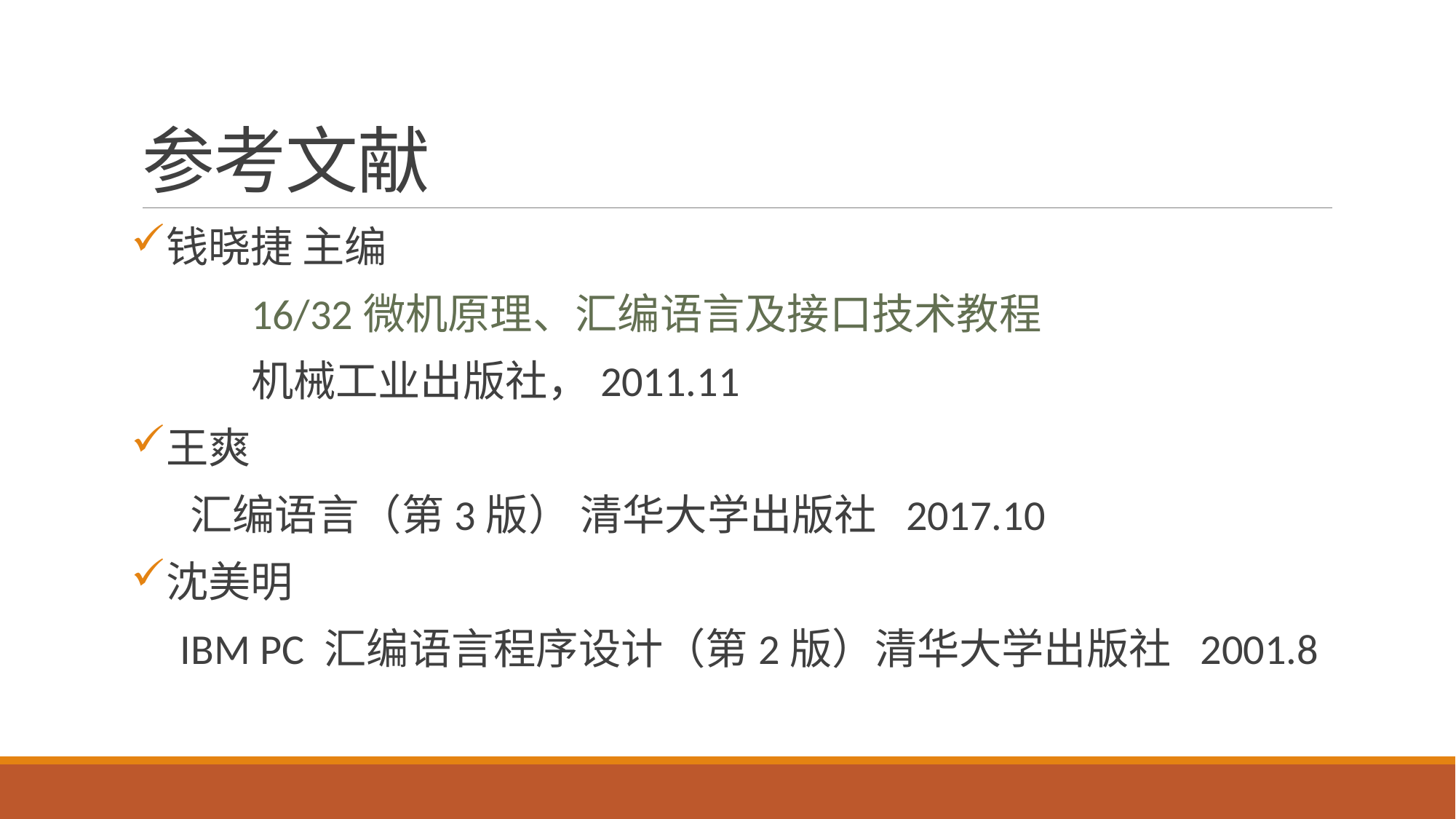

# 参考文献
钱晓捷 主编
	16/32微机原理、汇编语言及接口技术教程
	机械工业出版社，2011.11
王爽
    汇编语言（第3版） 清华大学出版社  2017.10
沈美明
    IBM PC 汇编语言程序设计（第2版）清华大学出版社  2001.8